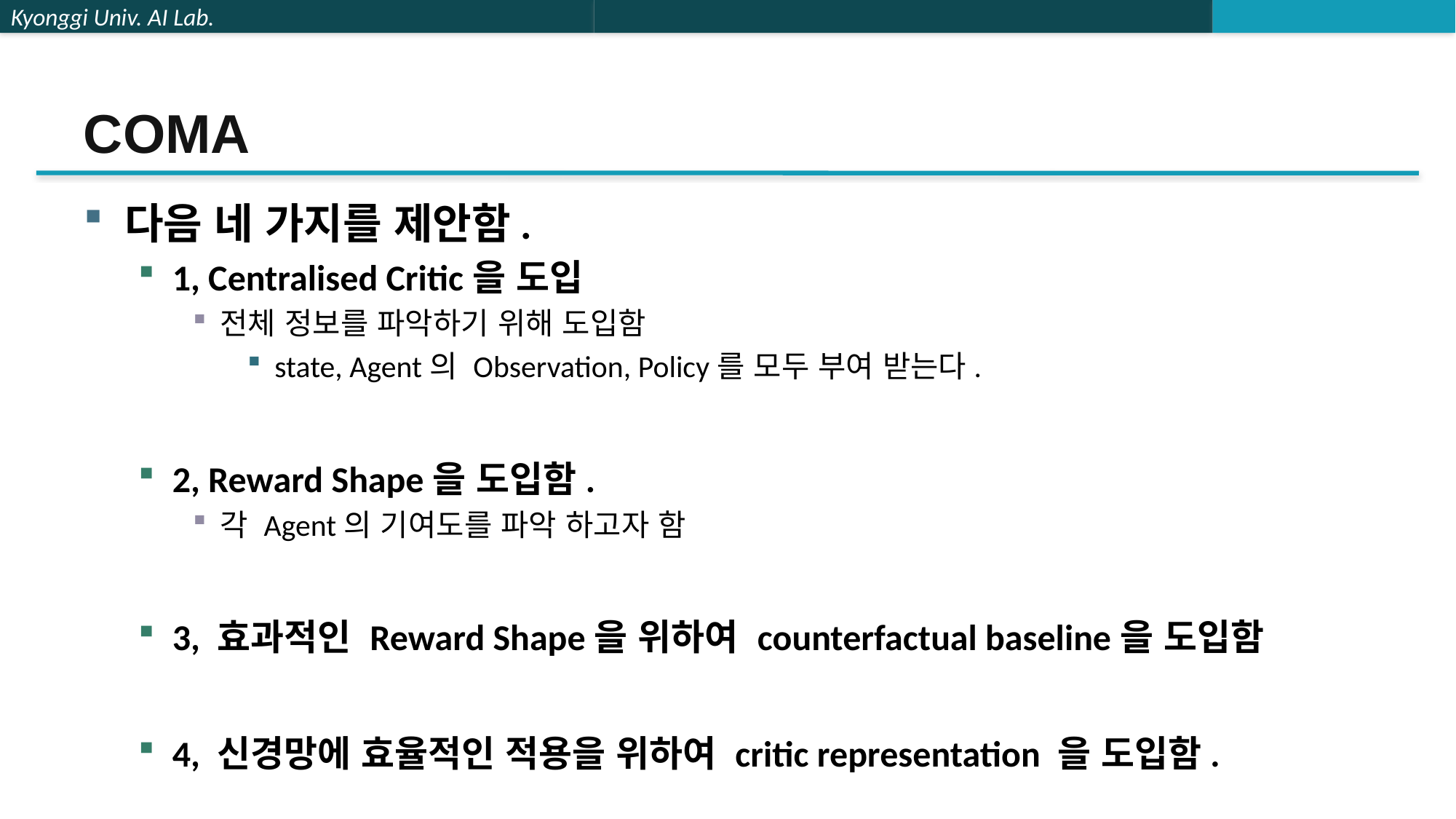

# COMA
다음 네 가지를 제안함.
1, Centralised Critic을 도입
전체 정보를 파악하기 위해 도입함
state, Agent의 Observation, Policy를 모두 부여 받는다.

2, Reward Shape을 도입함.
각 Agent의 기여도를 파악 하고자 함

3, 효과적인 Reward Shape을 위하여 counterfactual baseline을 도입함

4, 신경망에 효율적인 적용을 위하여 critic representation 을 도입함.